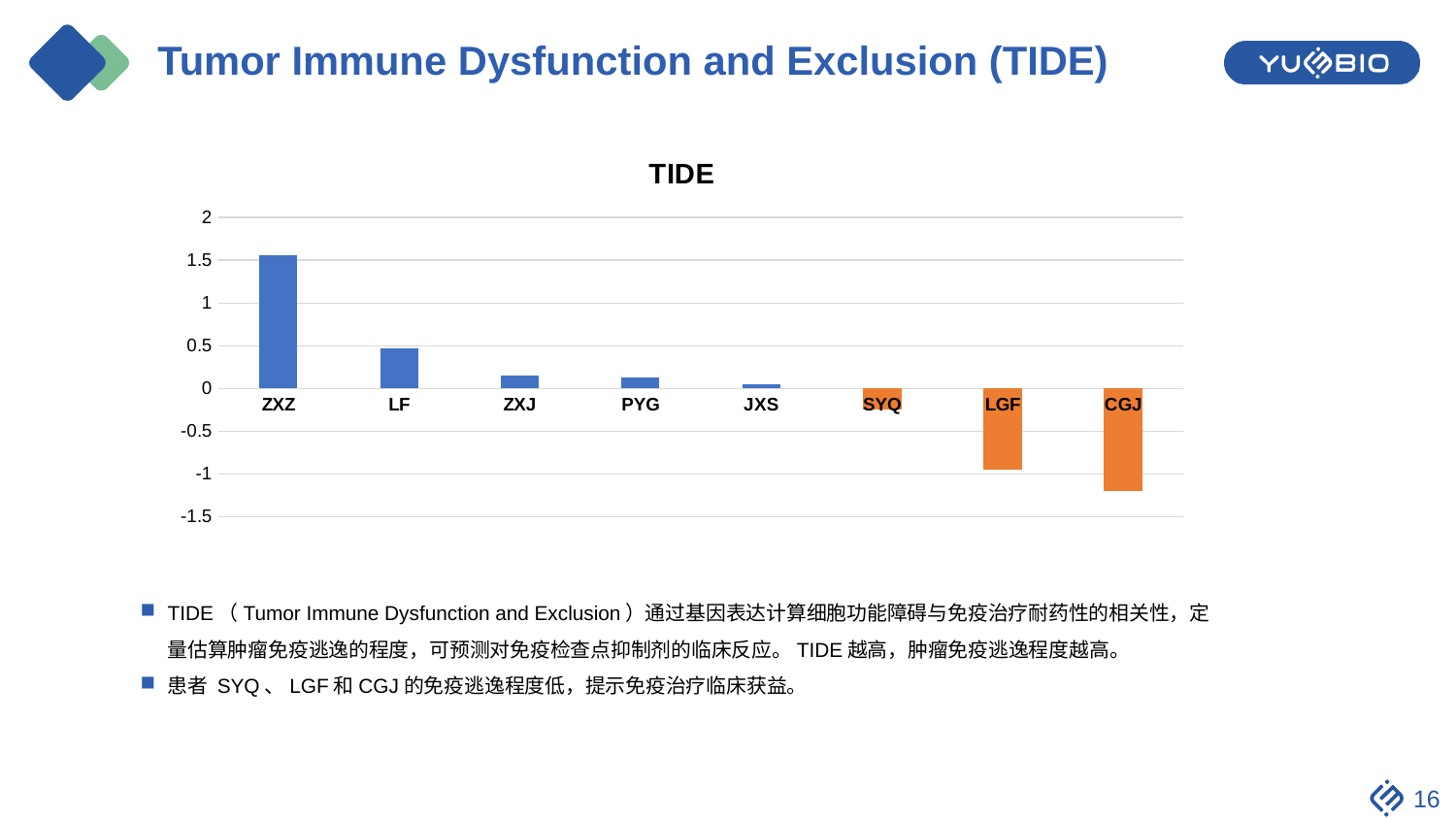

# Tumor Immune Dysfunction and Exclusion (TIDE)

### Chart: TIDE

| Category | CTL |
|---|---|
| ZXZ | 1.55958794374649 |
| LF | 0.474285187909672 |
| ZXJ | 0.150386727226402 |
| PYG | 0.12988500435476 |
| JXS | 0.052242470435688 |
| SYQ | -0.236725282375697 |
| LGF | -0.938672104642927 |
| CGJ | -1.19098994665438 |
TIDE（Tumor Immune Dysfunction and Exclusion）通过基因表达计算细胞功能障碍与免疫治疗耐药性的相关性，定量估算肿瘤免疫逃逸的程度，可预测对免疫检查点抑制剂的临床反应。TIDE越高，肿瘤免疫逃逸程度越高。
患者 SYQ、LGF和CGJ的免疫逃逸程度低，提示免疫治疗临床获益。